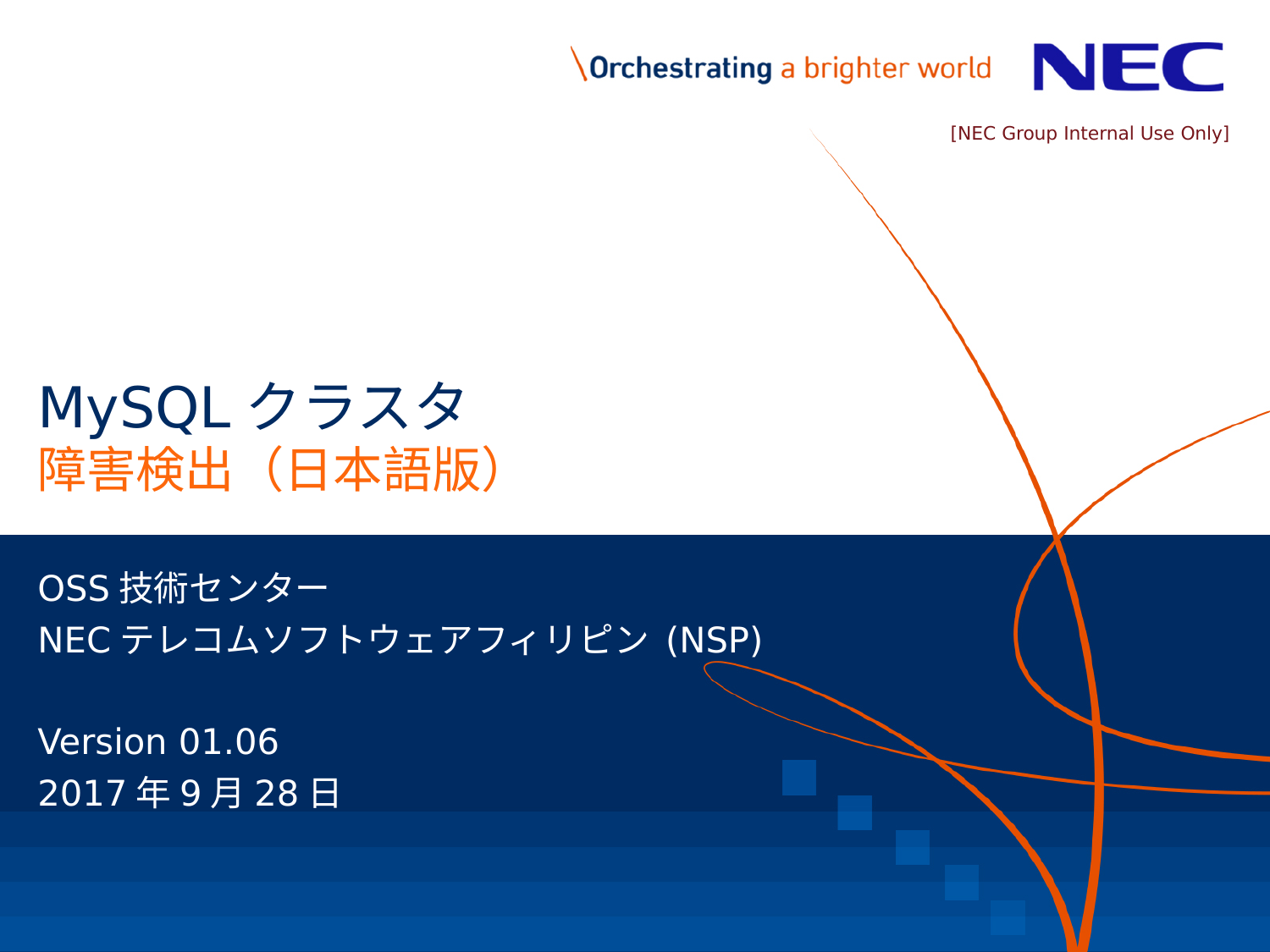

[NEC Group Internal Use Only]
# MySQLクラスタ 障害検出（日本語版）
OSS技術センター
NECテレコムソフトウェアフィリピン (NSP)

Version 01.06
2017年9月28日